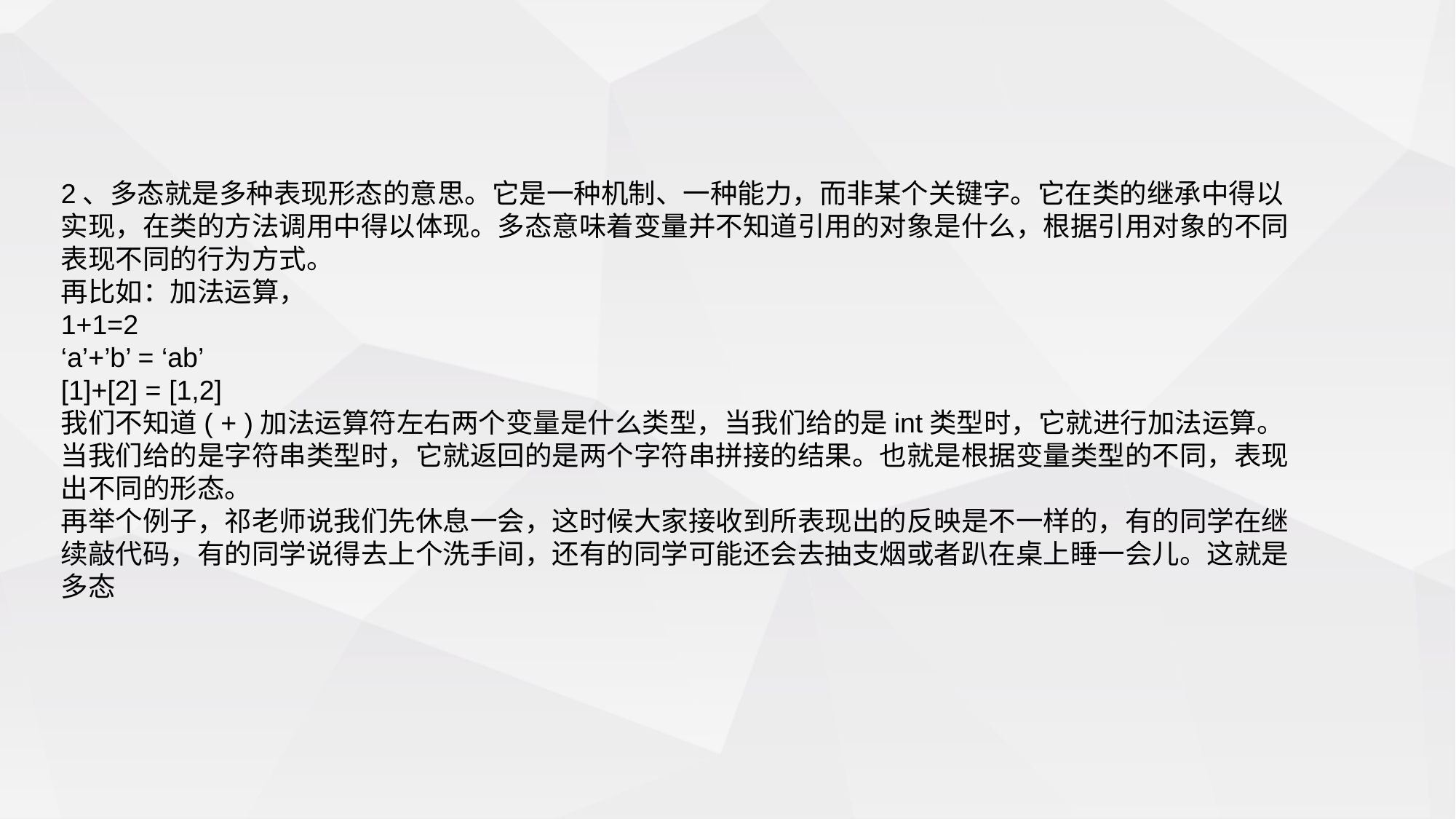

2、多态就是多种表现形态的意思。它是一种机制、一种能力，而非某个关键字。它在类的继承中得以实现，在类的方法调用中得以体现。多态意味着变量并不知道引用的对象是什么，根据引用对象的不同表现不同的行为方式。
再比如：加法运算，
1+1=2
‘a’+’b’ = ‘ab’
[1]+[2] = [1,2]
我们不知道( + )加法运算符左右两个变量是什么类型，当我们给的是int类型时，它就进行加法运算。当我们给的是字符串类型时，它就返回的是两个字符串拼接的结果。也就是根据变量类型的不同，表现出不同的形态。
再举个例子，祁老师说我们先休息一会，这时候大家接收到所表现出的反映是不一样的，有的同学在继续敲代码，有的同学说得去上个洗手间，还有的同学可能还会去抽支烟或者趴在桌上睡一会儿。这就是多态